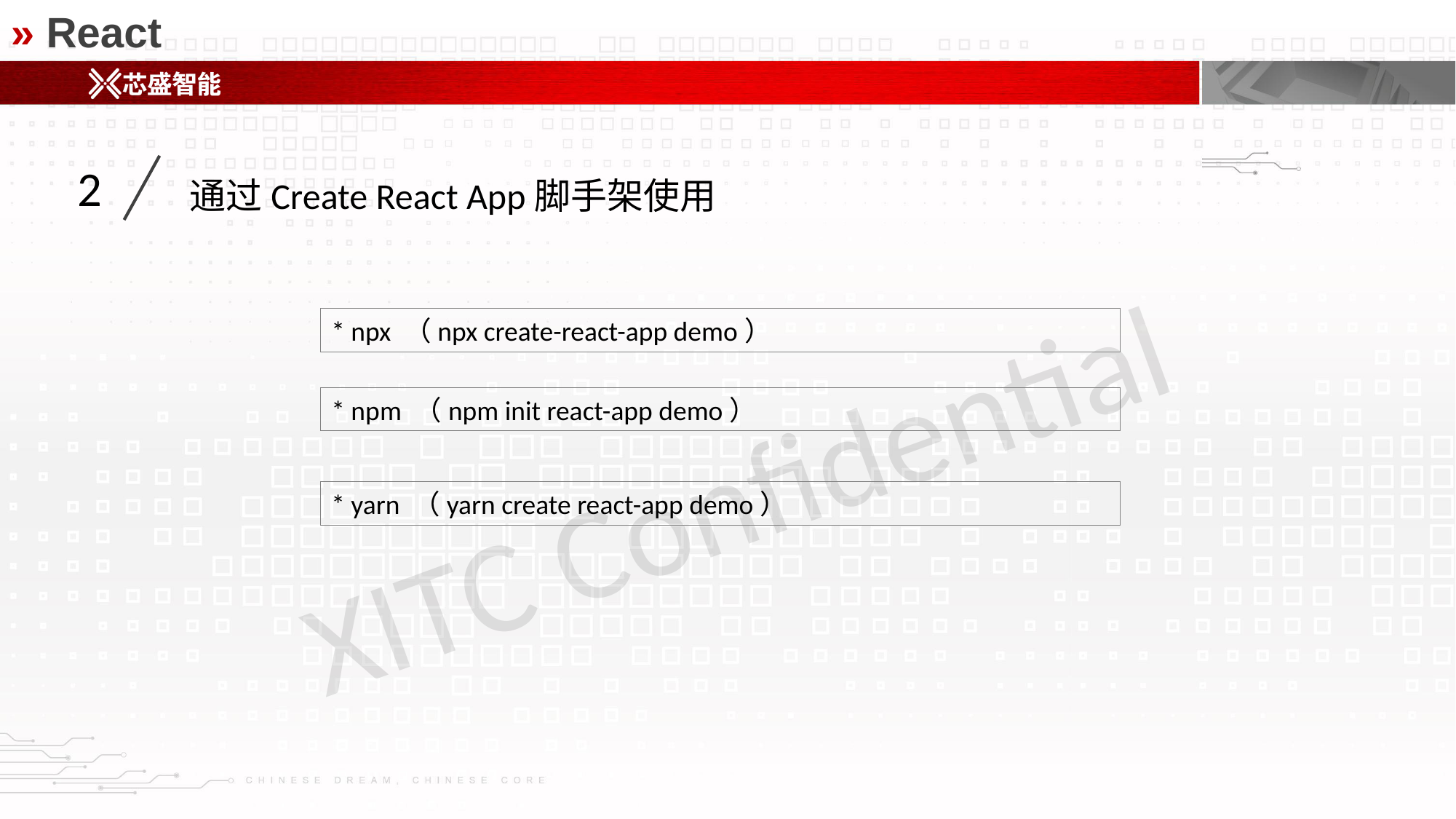

» React
2
通过Create React App脚手架使用
* npx （npx create-react-app demo）
* npm （npm init react-app demo）
* yarn （yarn create react-app demo）